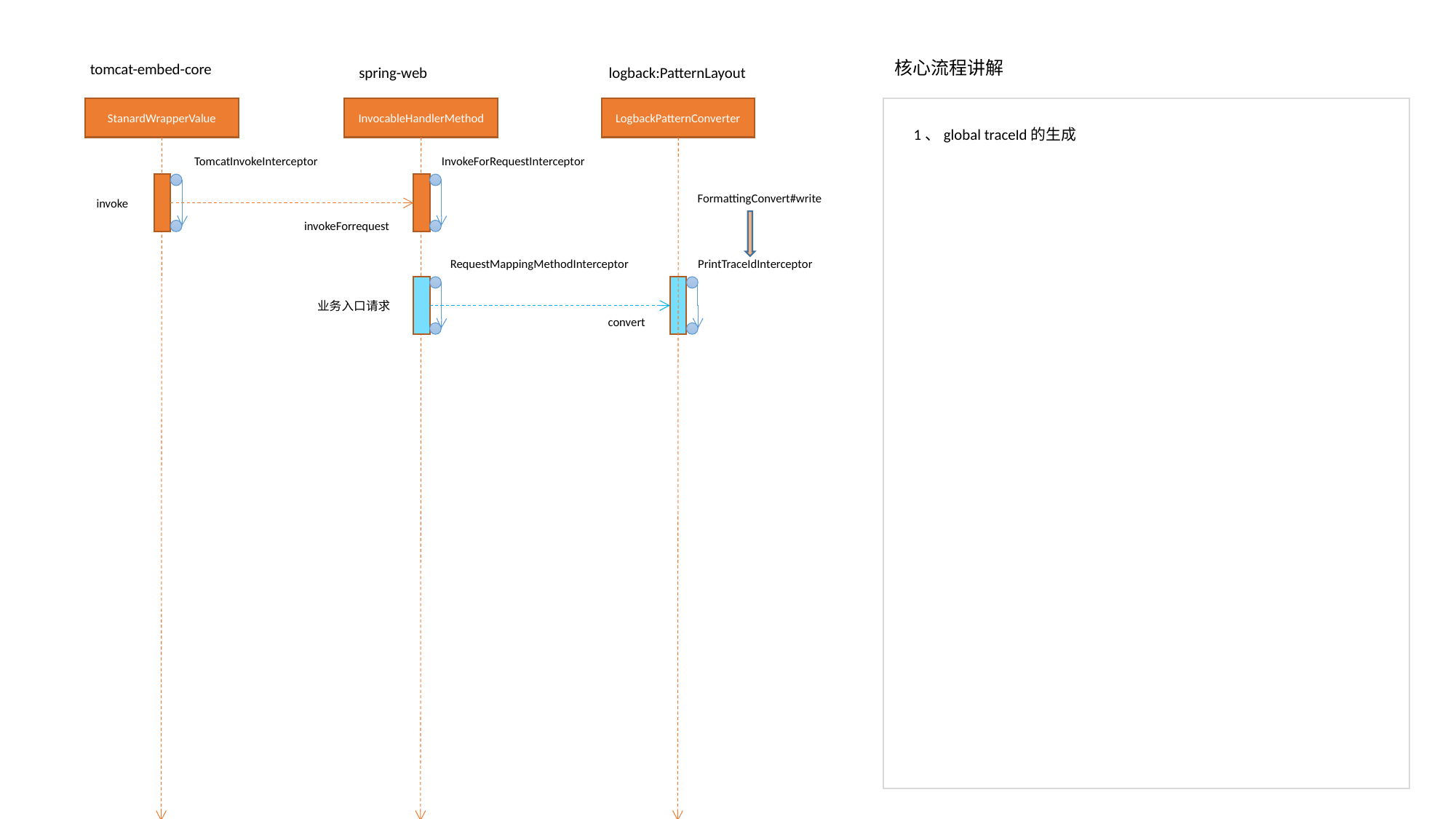

核心流程讲解
tomcat-embed-core
spring-web
logback:PatternLayout
StanardWrapperValue
InvocableHandlerMethod
LogbackPatternConverter

1、global traceId的生成
TomcatInvokeInterceptor
InvokeForRequestInterceptor

FormattingConvert#write
invoke

invokeForrequest

RequestMappingMethodInterceptor
PrintTraceIdInterceptor

业务入口请求
convert